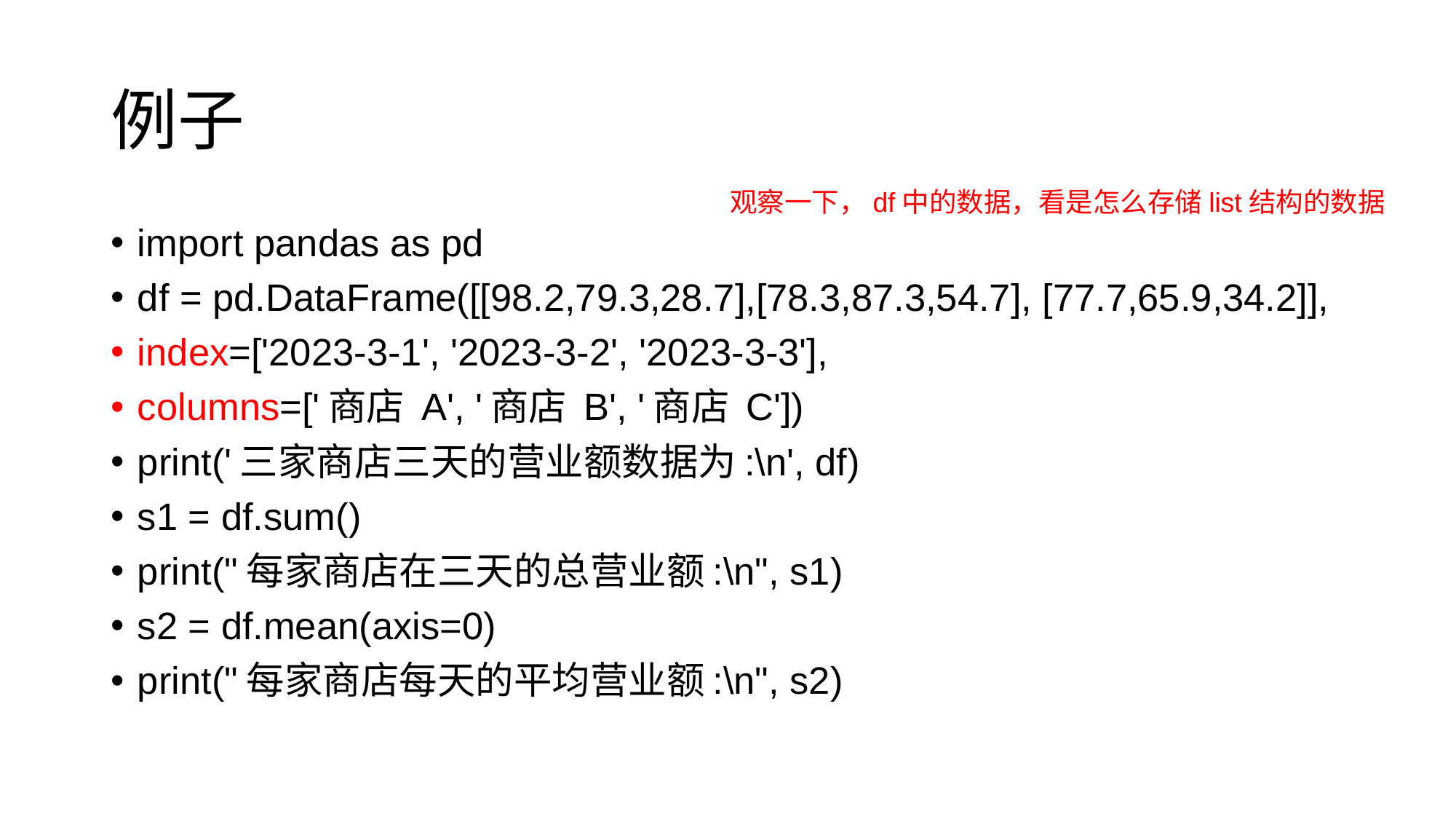

# 例子
观察一下，df中的数据，看是怎么存储list结构的数据
import pandas as pd
df = pd.DataFrame([[98.2,79.3,28.7],[78.3,87.3,54.7], [77.7,65.9,34.2]],
index=['2023-3-1', '2023-3-2', '2023-3-3'],
columns=['商店 A', '商店 B', '商店 C'])
print('三家商店三天的营业额数据为:\n', df)
s1 = df.sum()
print("每家商店在三天的总营业额:\n", s1)
s2 = df.mean(axis=0)
print("每家商店每天的平均营业额:\n", s2)